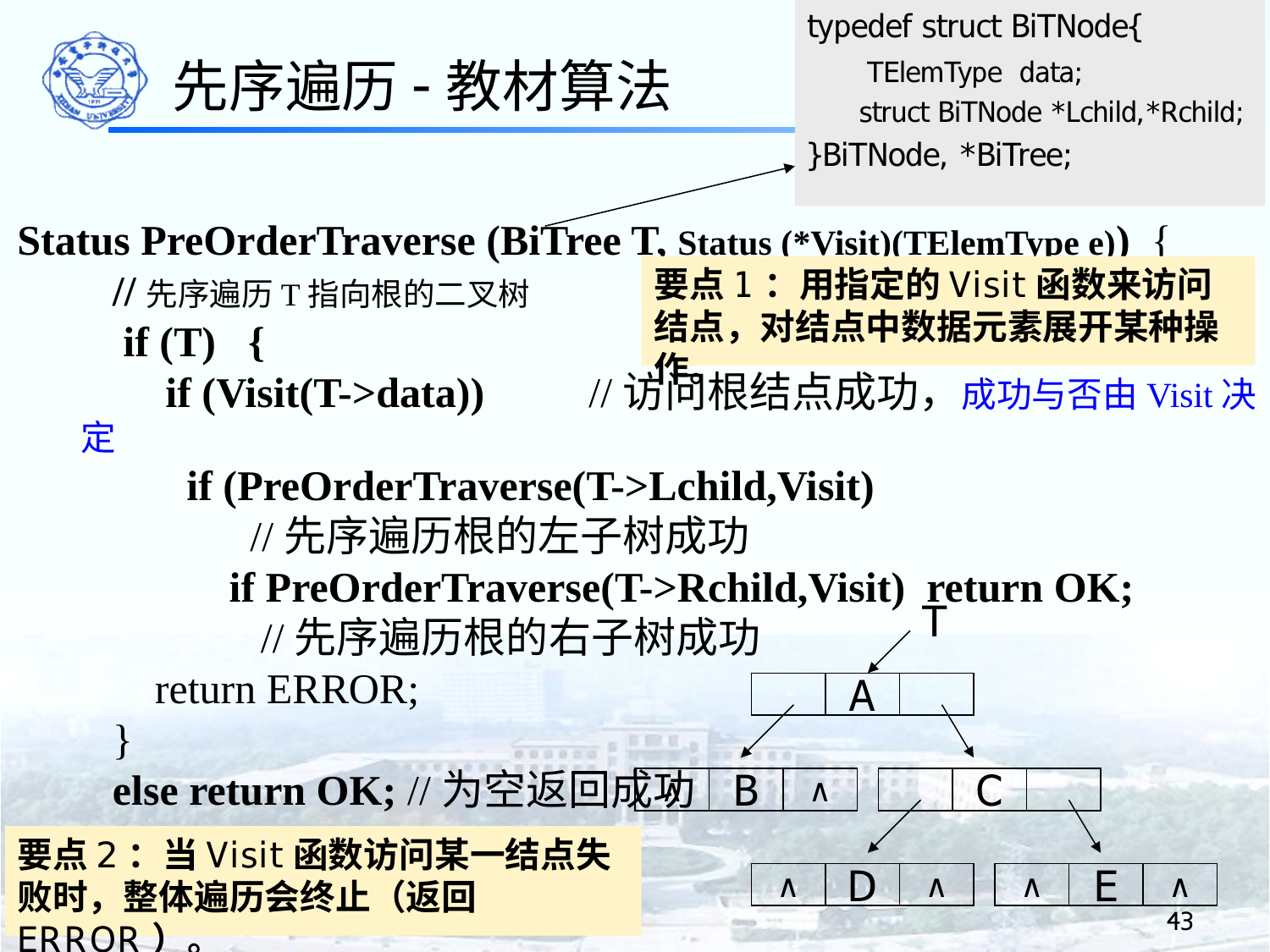

先序遍历-教材算法
typedef struct BiTNode{
      TElemType  data;
      struct BiTNode *Lchild,*Rchild;
}BiTNode, *BiTree;

Status PreOrderTraverse (BiTree T, Status (*Visit)(TElemType e))  {
         //先序遍历T指向根的二叉树
          if (T)   {
              if (Visit(T->data))	//访问根结点成功，成功与否由Visit决定
                if (PreOrderTraverse(T->Lchild,Visit)
                      //先序遍历根的左子树成功
                    if PreOrderTraverse(T->Rchild,Visit)  return OK;
                       //先序遍历根的右子树成功
             return ERROR;
         }
         else return OK; //为空返回成功
}
要点1：用指定的Visit函数来访问结点，对结点中数据元素展开某种操作。
T

A

∧
B
∧

C

∧
D
∧
∧
E
∧
要点2：当Visit函数访问某一结点失败时，整体遍历会终止（返回ERROR）。
43